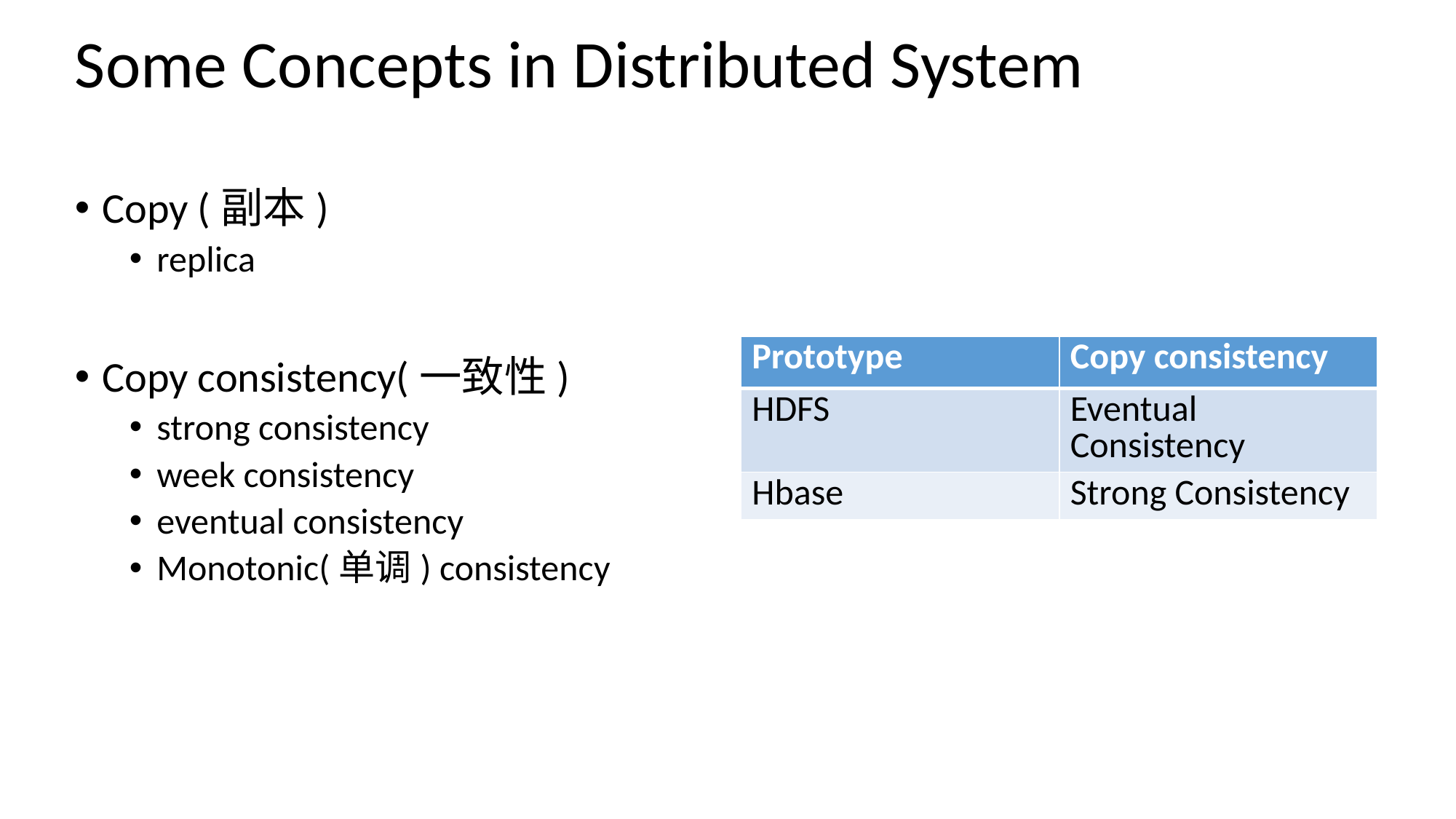

# Some Concepts in Distributed System
Copy (副本)
replica

Copy consistency(一致性)
strong consistency
week consistency
eventual consistency
Monotonic(单调) consistency

| Prototype | Copy consistency |
| --- | --- |
| HDFS | Eventual Consistency |
| Hbase | Strong Consistency |